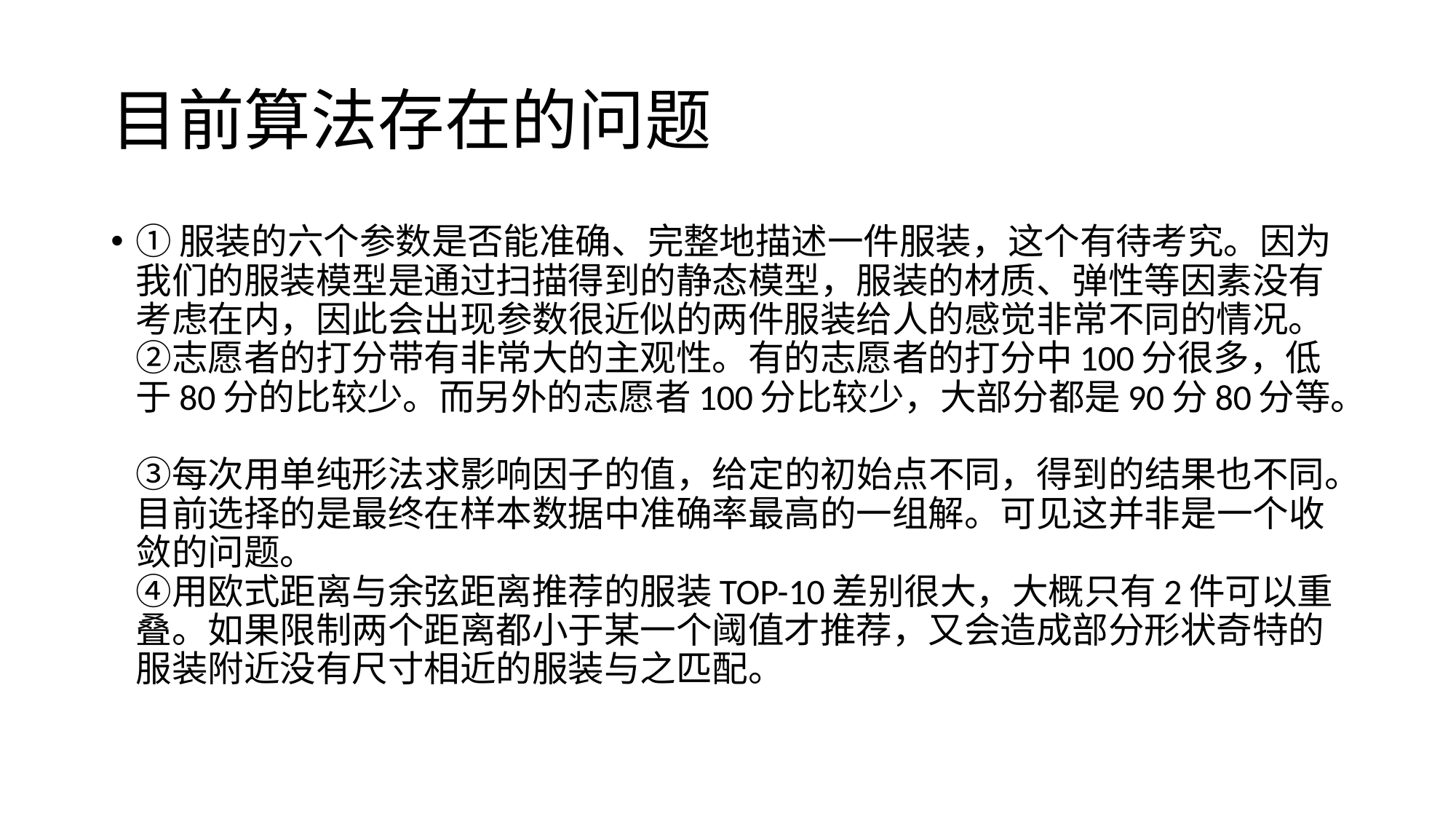

# 目前算法存在的问题
①服装的六个参数是否能准确、完整地描述一件服装，这个有待考究。因为我们的服装模型是通过扫描得到的静态模型，服装的材质、弹性等因素没有考虑在内，因此会出现参数很近似的两件服装给人的感觉非常不同的情况。
②志愿者的打分带有非常大的主观性。有的志愿者的打分中100分很多，低于80分的比较少。而另外的志愿者100分比较少，大部分都是90分80分等。
③每次用单纯形法求影响因子的值，给定的初始点不同，得到的结果也不同。目前选择的是最终在样本数据中准确率最高的一组解。可见这并非是一个收敛的问题。
④用欧式距离与余弦距离推荐的服装TOP-10差别很大，大概只有2件可以重叠。如果限制两个距离都小于某一个阈值才推荐，又会造成部分形状奇特的服装附近没有尺寸相近的服装与之匹配。